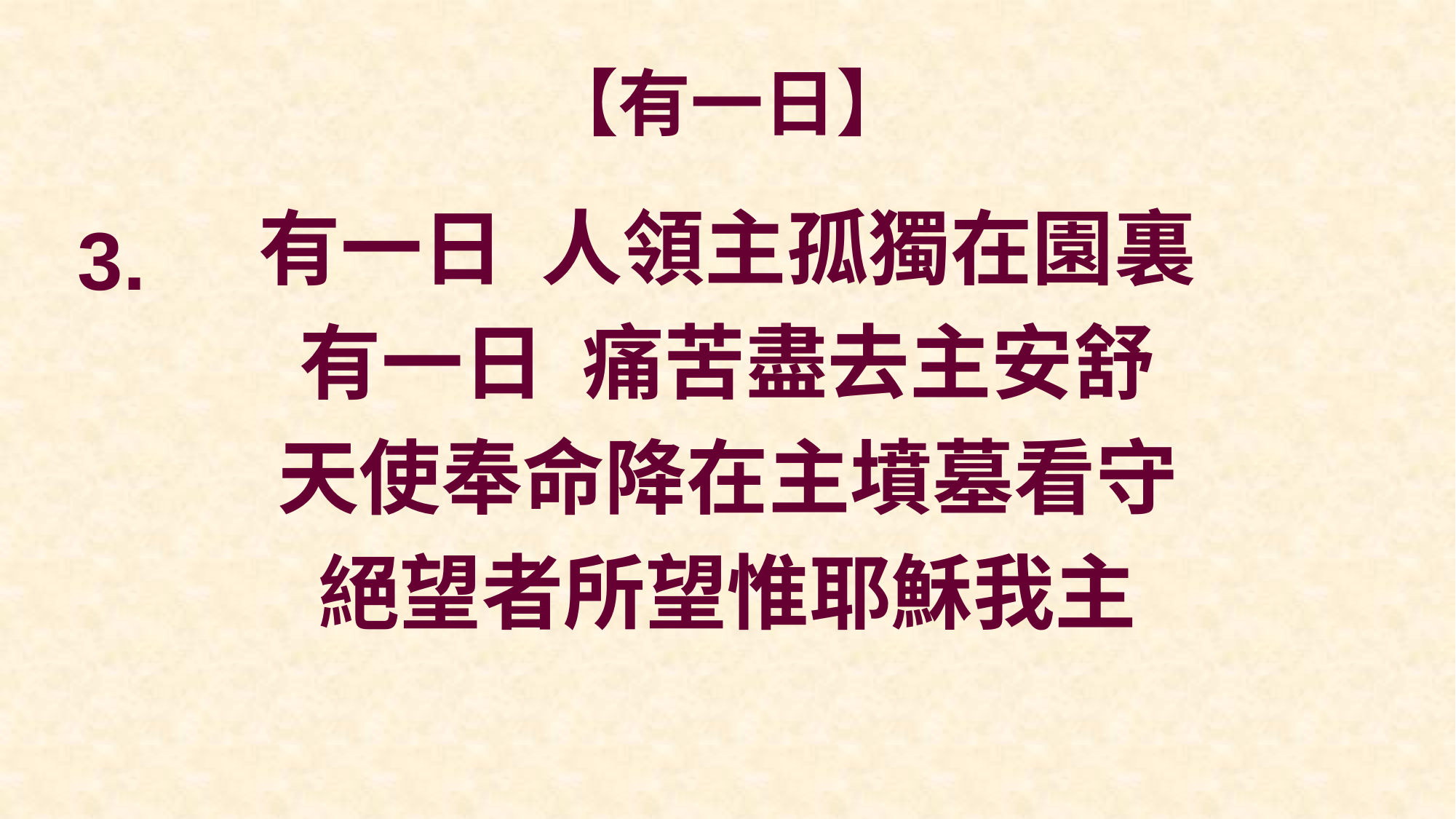

# 【有一日】
有一日  人領主孤獨在園裏
有一日  痛苦盡去主安舒
天使奉命降在主墳墓看守
絕望者所望惟耶穌我主
3.